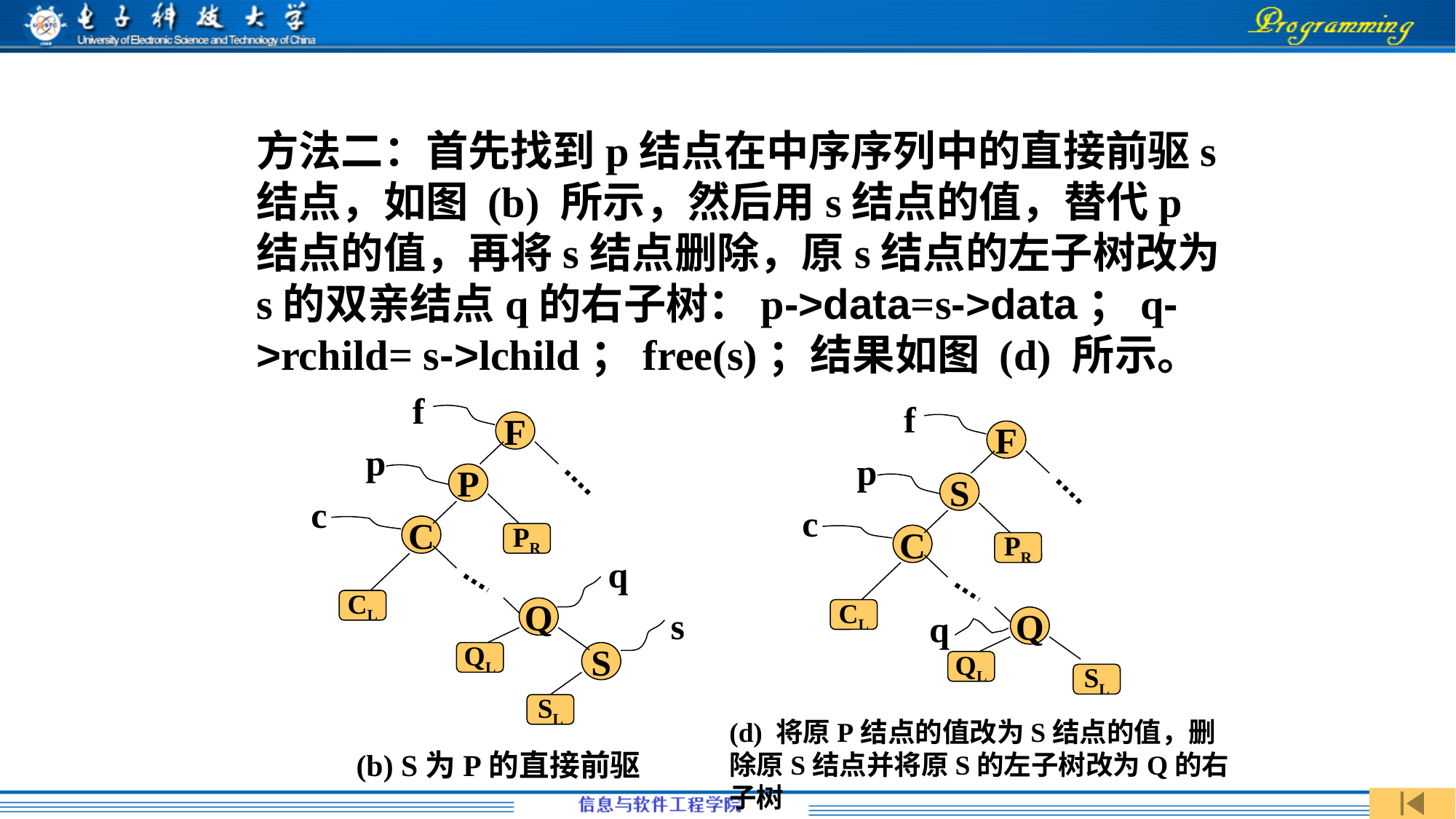

方法二：首先找到p结点在中序序列中的直接前驱s结点，如图 (b) 所示，然后用s结点的值，替代p结点的值，再将s结点删除，原s结点的左子树改为s的双亲结点q的右子树：p->data=s->data；q->rchild= s->lchild；free(s)；结果如图 (d) 所示。
f

F
p

P

c

C
PR

q

CL

Q
s

QL
S

SL
(b) S为P的直接前驱
f

F
p

S

c

C
PR

CL
q

Q

QL
SL
(d) 将原P结点的值改为S结点的值，删除原S结点并将原S的左子树改为Q的右子树